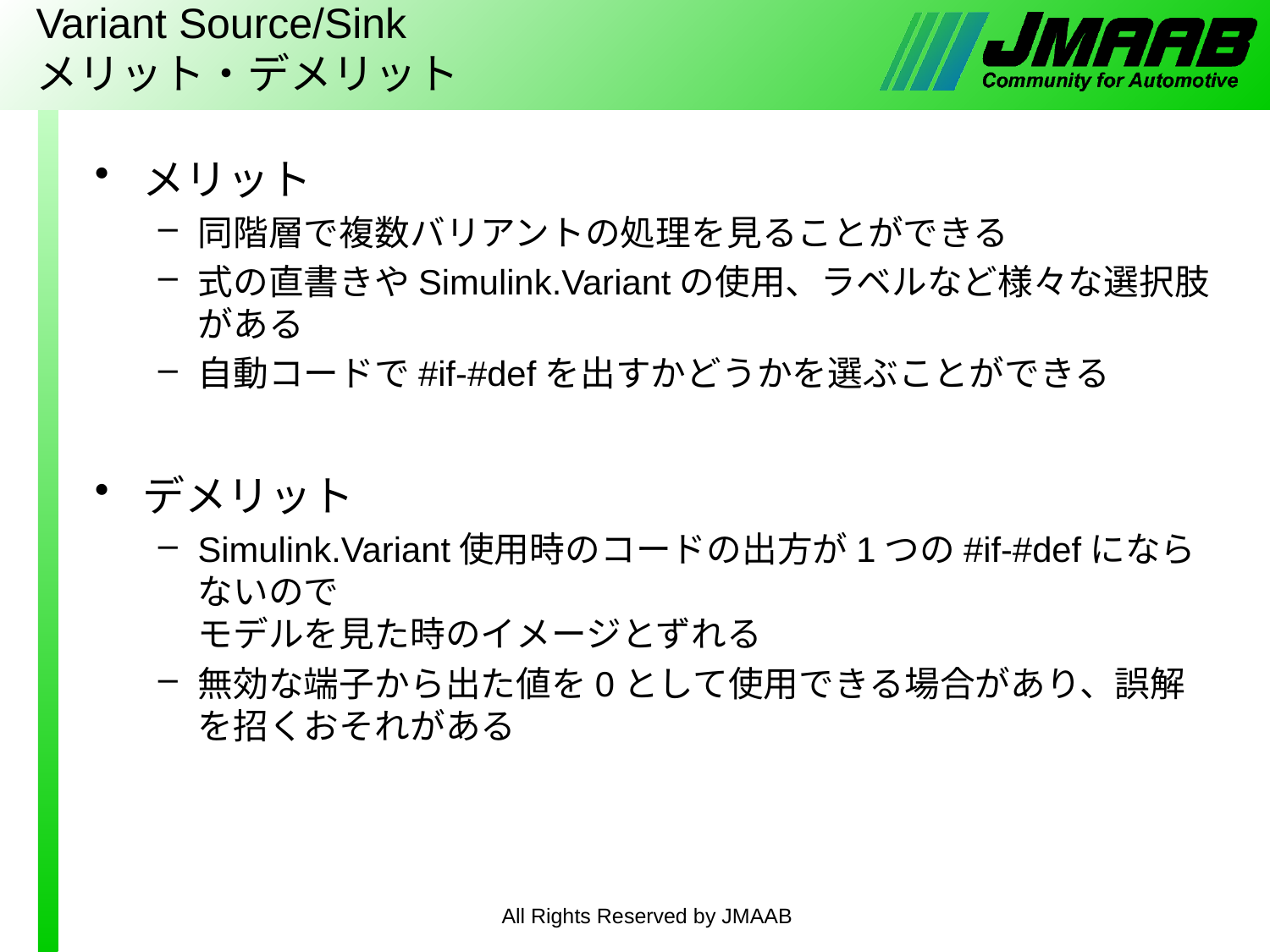

# Variant Source/Sink メリット・デメリット
メリット
同階層で複数バリアントの処理を見ることができる
式の直書きやSimulink.Variantの使用、ラベルなど様々な選択肢がある
自動コードで#if-#defを出すかどうかを選ぶことができる

デメリット
Simulink.Variant使用時のコードの出方が1つの#if-#defにならないので
モデルを見た時のイメージとずれる
無効な端子から出た値を0として使用できる場合があり、誤解を招くおそれがある